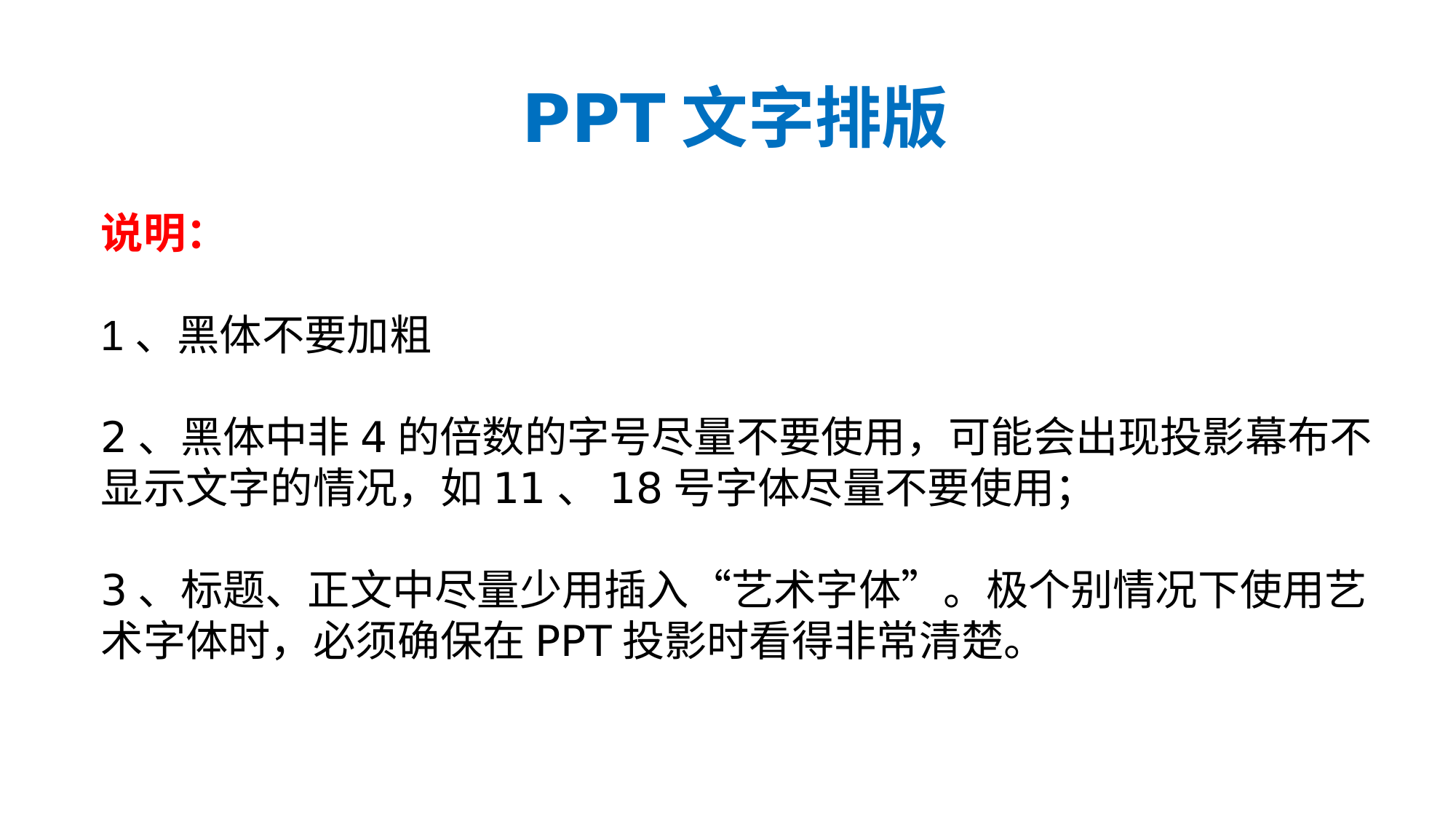

PPT文字排版
说明：

1、黑体不要加粗

2、黑体中非4的倍数的字号尽量不要使用，可能会出现投影幕布不显示文字的情况，如11、18号字体尽量不要使用；

3、标题、正文中尽量少用插入“艺术字体”。极个别情况下使用艺术字体时，必须确保在PPT投影时看得非常清楚。